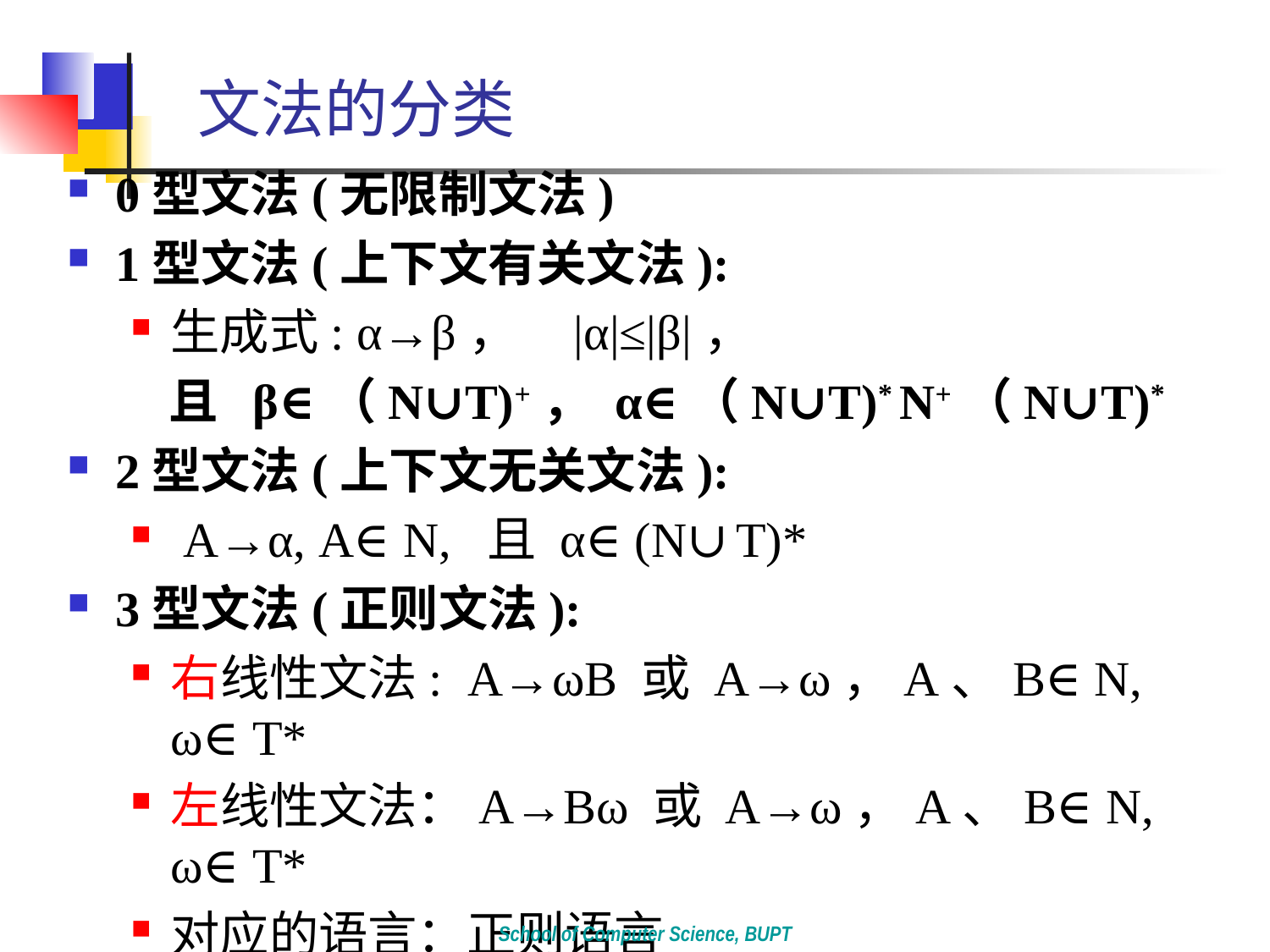

# 文法的分类
0型文法(无限制文法)
1型文法(上下文有关文法):
生成式: α→β，    |α|≤|β|，
        且  β∈（N∪T)+， α∈（N∪T)* N+（N∪T)*
2型文法(上下文无关文法):
 A→α, A∈N,  且 α∈(N∪T)*
3型文法(正则文法):
右线性文法:  A→ωB 或 A→ω，A、B∈N, ω∈T*
左线性文法：A→Bω 或 A→ω，A、B∈N, ω∈T*
对应的语言：正则语言
对应的自动机：有限自动机

School of Computer Science, BUPT
3